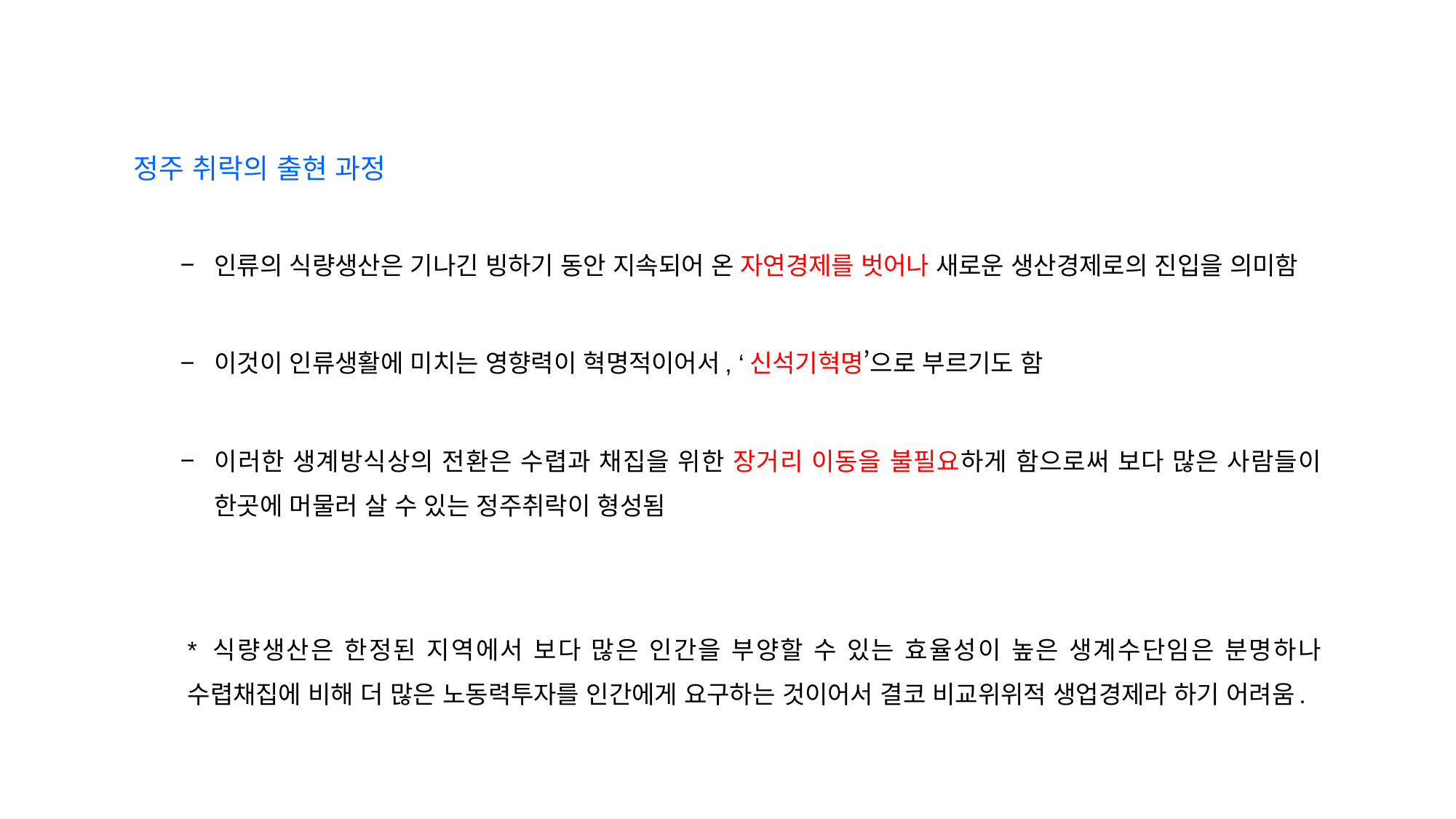

정주 취락의 출현 과정

인류의 식량생산은 기나긴 빙하기 동안 지속되어 온 자연경제를 벗어나 새로운 생산경제로의 진입을 의미함

이것이 인류생활에 미치는 영향력이 혁명적이어서, ‘신석기혁명’으로 부르기도 함

이러한 생계방식상의 전환은 수렵과 채집을 위한 장거리 이동을 불필요하게 함으로써 보다 많은 사람들이 한곳에 머물러 살 수 있는 정주취락이 형성됨

* 식량생산은 한정된 지역에서 보다 많은 인간을 부양할 수 있는 효율성이 높은 생계수단임은 분명하나 수렵채집에 비해 더 많은 노동력투자를 인간에게 요구하는 것이어서 결코 비교위위적 생업경제라 하기 어려움.